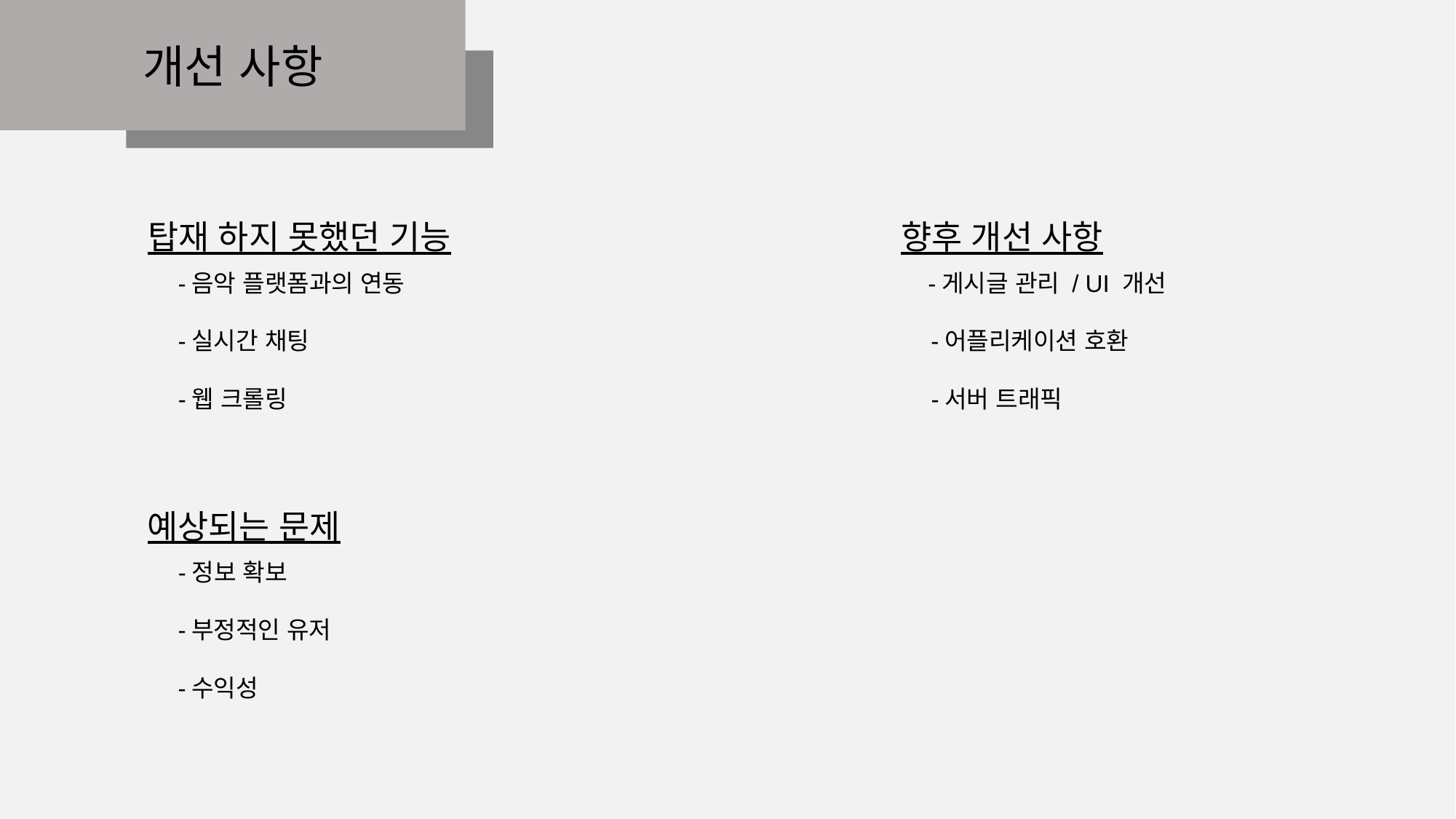

개선 사항

탑재 하지 못했던 기능
-음악 플랫폼과의 연동
-실시간 채팅
-웹 크롤링
향후 개선 사항
-게시글 관리 / UI 개선
-어플리케이션 호환
-서버 트래픽
예상되는 문제
-정보 확보
-부정적인 유저
-수익성